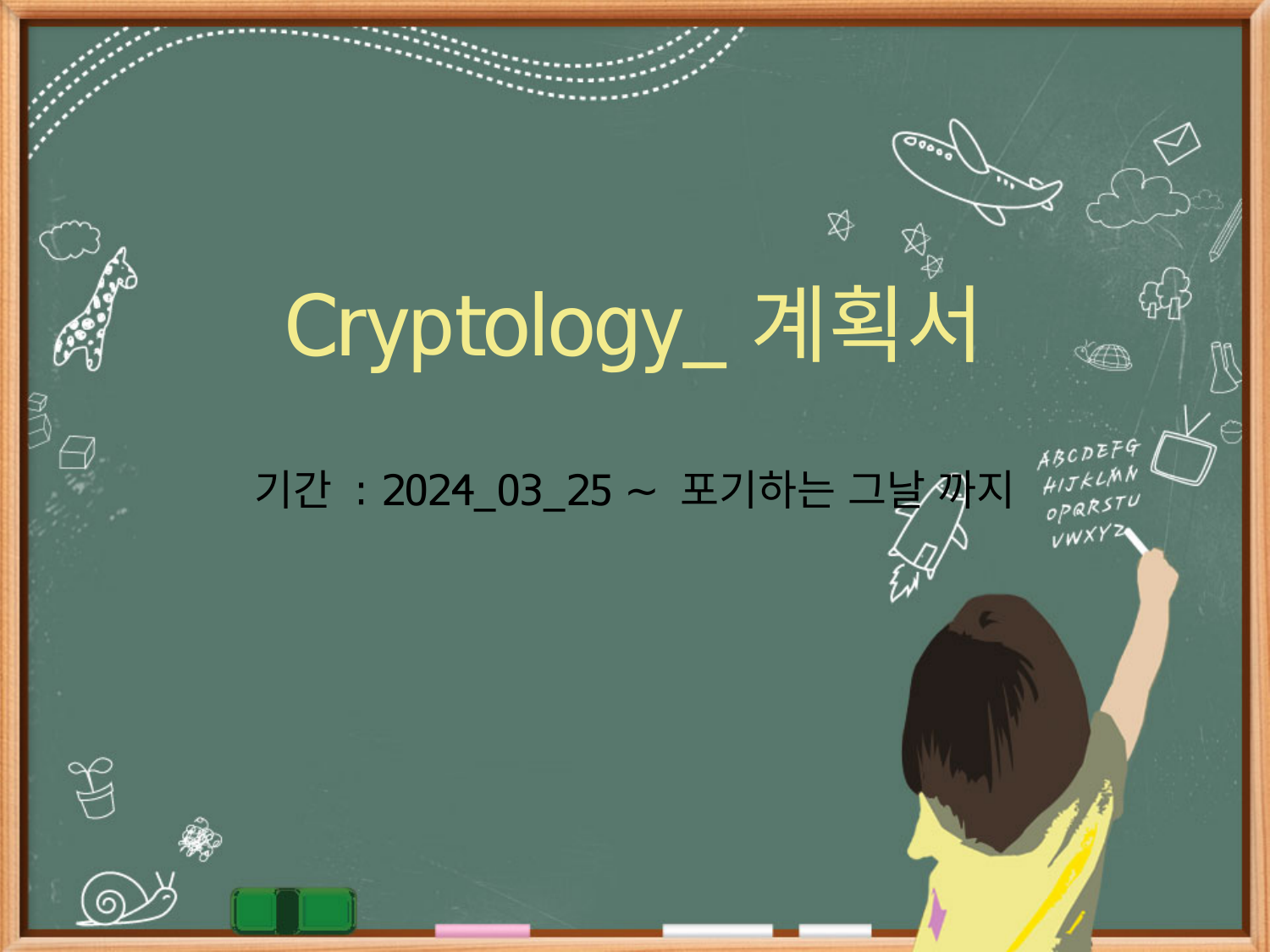

# Cryptology_계획서
기간 : 2024_03_25 ~ 포기하는 그날 까지